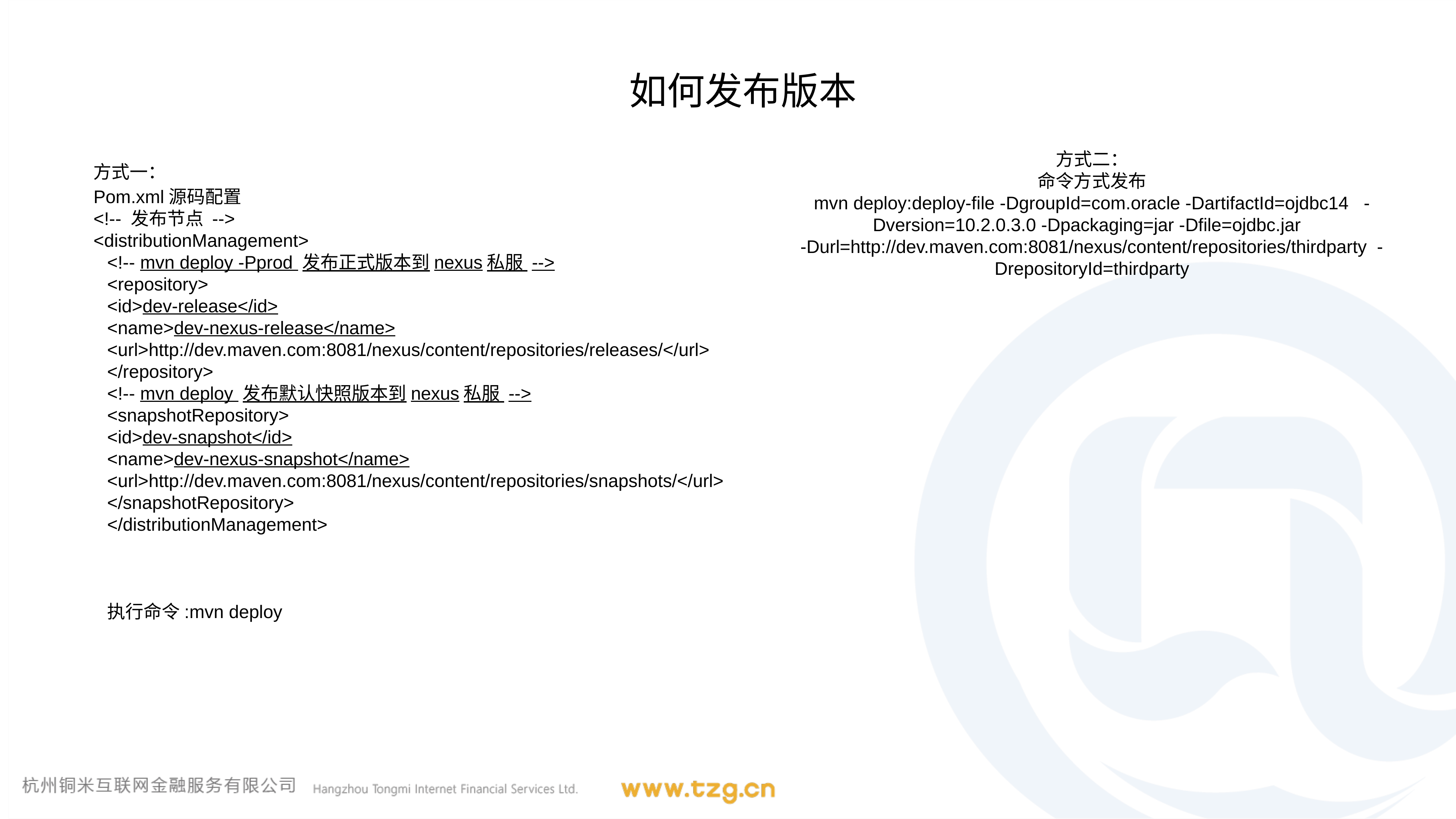

如何发布版本
方式二：
命令方式发布
mvn deploy:deploy-file -DgroupId=com.oracle -DartifactId=ojdbc14   -Dversion=10.2.0.3.0 -Dpackaging=jar -Dfile=ojdbc.jar   -Durl=http://dev.maven.com:8081/nexus/content/repositories/thirdparty  -DrepositoryId=thirdparty
方式一：
Pom.xml源码配置
<!-- 发布节点 -->
<distributionManagement>
<!-- mvn deploy -Pprod 发布正式版本到nexus私服 -->
<repository>
<id>dev-release</id>
<name>dev-nexus-release</name>
<url>http://dev.maven.com:8081/nexus/content/repositories/releases/</url>
</repository>
<!-- mvn deploy 发布默认快照版本到nexus私服 -->
<snapshotRepository>
<id>dev-snapshot</id>
<name>dev-nexus-snapshot</name>
<url>http://dev.maven.com:8081/nexus/content/repositories/snapshots/</url>
</snapshotRepository>
</distributionManagement>

执行命令:mvn deploy